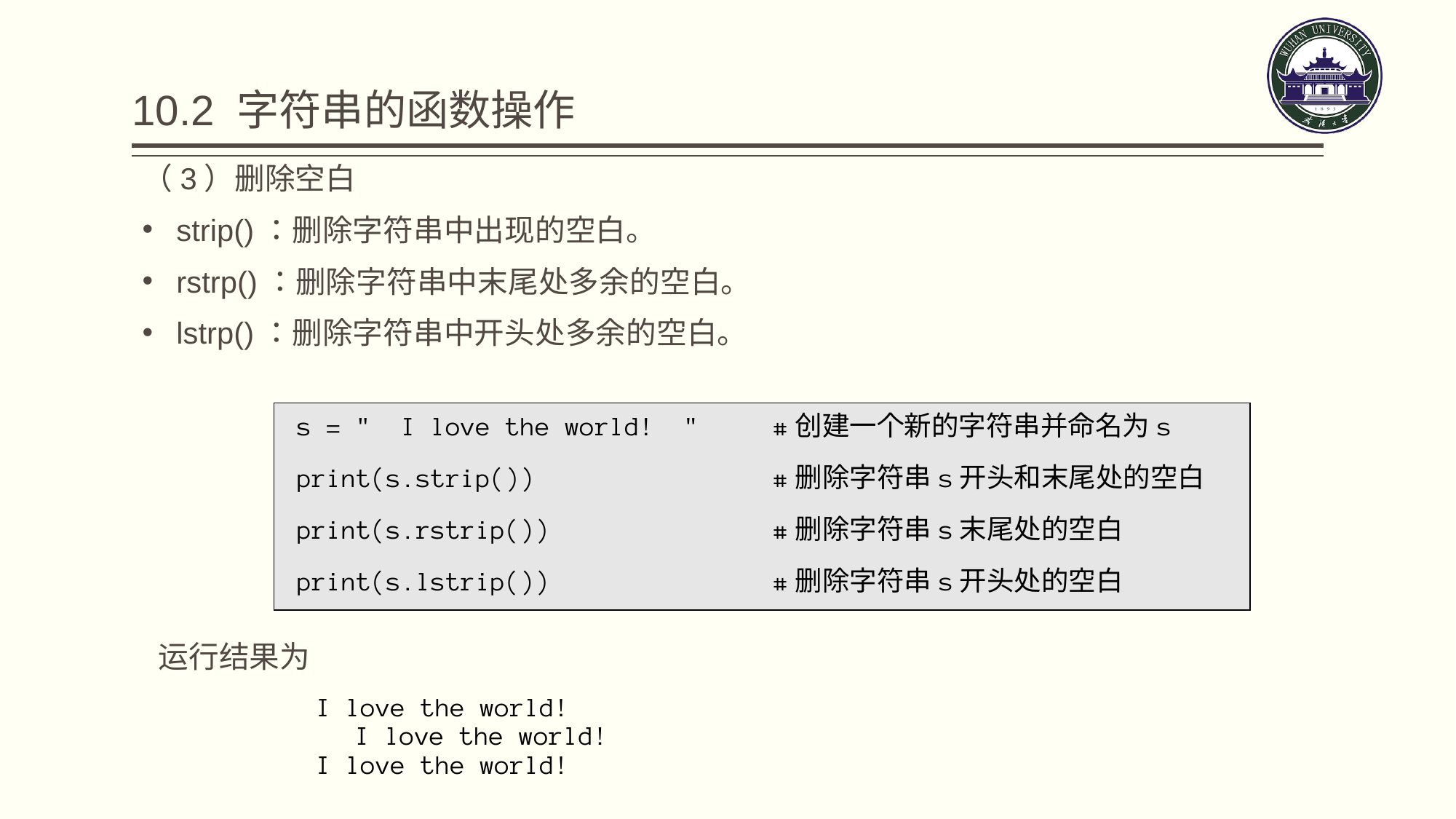

# 10.2 字符串的函数操作
（3）删除空白
strip()：删除字符串中出现的空白。
rstrp()：删除字符串中末尾处多余的空白。
lstrp()：删除字符串中开头处多余的空白。

| s = " I love the world! " #创建一个新的字符串并命名为s |
| --- |
| print(s.strip()) #删除字符串s开头和末尾处的空白 |
| print(s.rstrip()) #删除字符串s末尾处的空白 |
| print(s.lstrip()) #删除字符串s开头处的空白 |
运行结果为
I love the world!
  I love the world!
I love the world!